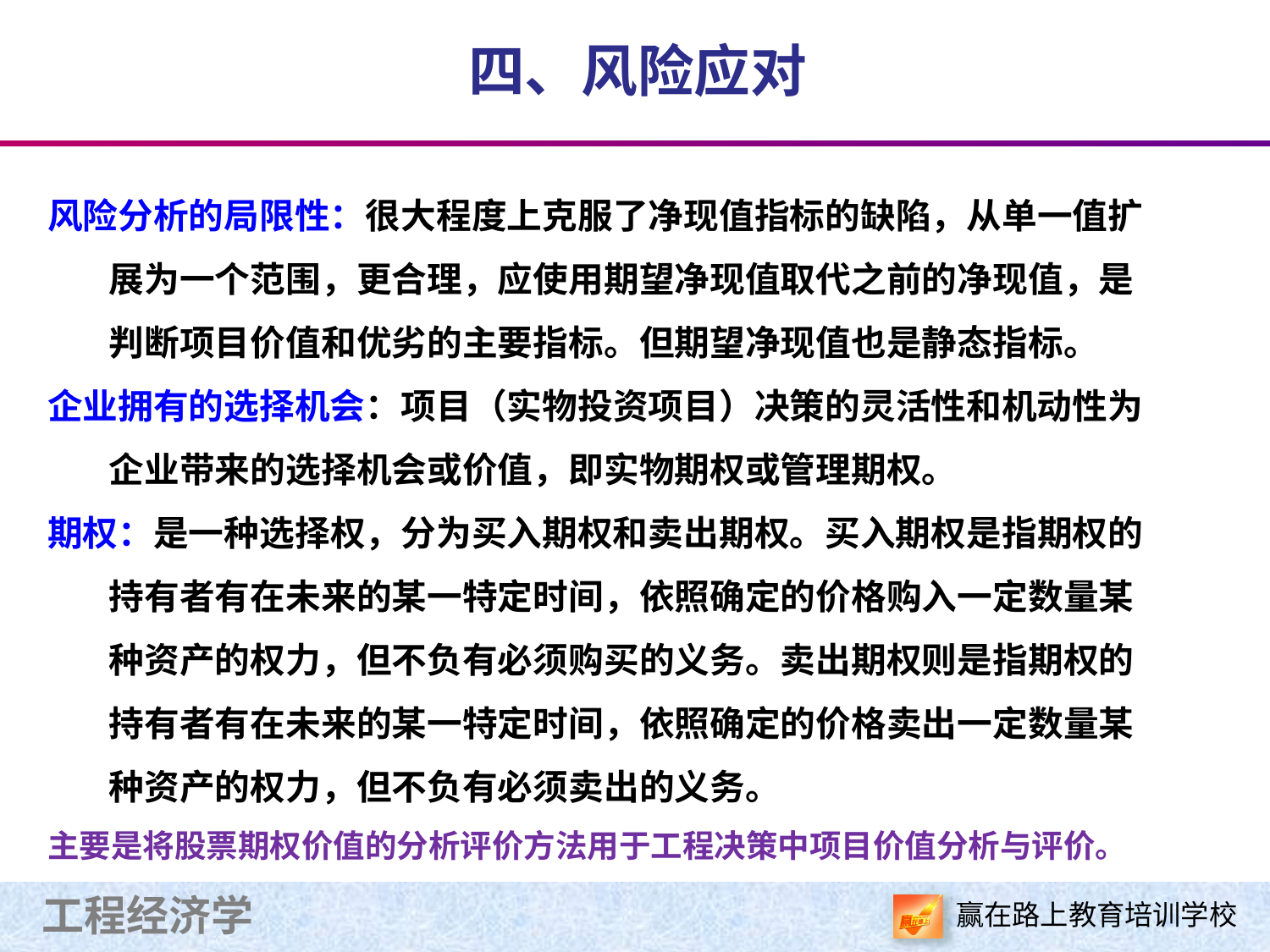

四、风险应对
风险分析的局限性：很大程度上克服了净现值指标的缺陷，从单一值扩展为一个范围，更合理，应使用期望净现值取代之前的净现值，是判断项目价值和优劣的主要指标。但期望净现值也是静态指标。
企业拥有的选择机会：项目（实物投资项目）决策的灵活性和机动性为企业带来的选择机会或价值，即实物期权或管理期权。
期权：是一种选择权，分为买入期权和卖出期权。买入期权是指期权的持有者有在未来的某一特定时间，依照确定的价格购入一定数量某种资产的权力，但不负有必须购买的义务。卖出期权则是指期权的持有者有在未来的某一特定时间，依照确定的价格卖出一定数量某种资产的权力，但不负有必须卖出的义务。
主要是将股票期权价值的分析评价方法用于工程决策中项目价值分析与评价。